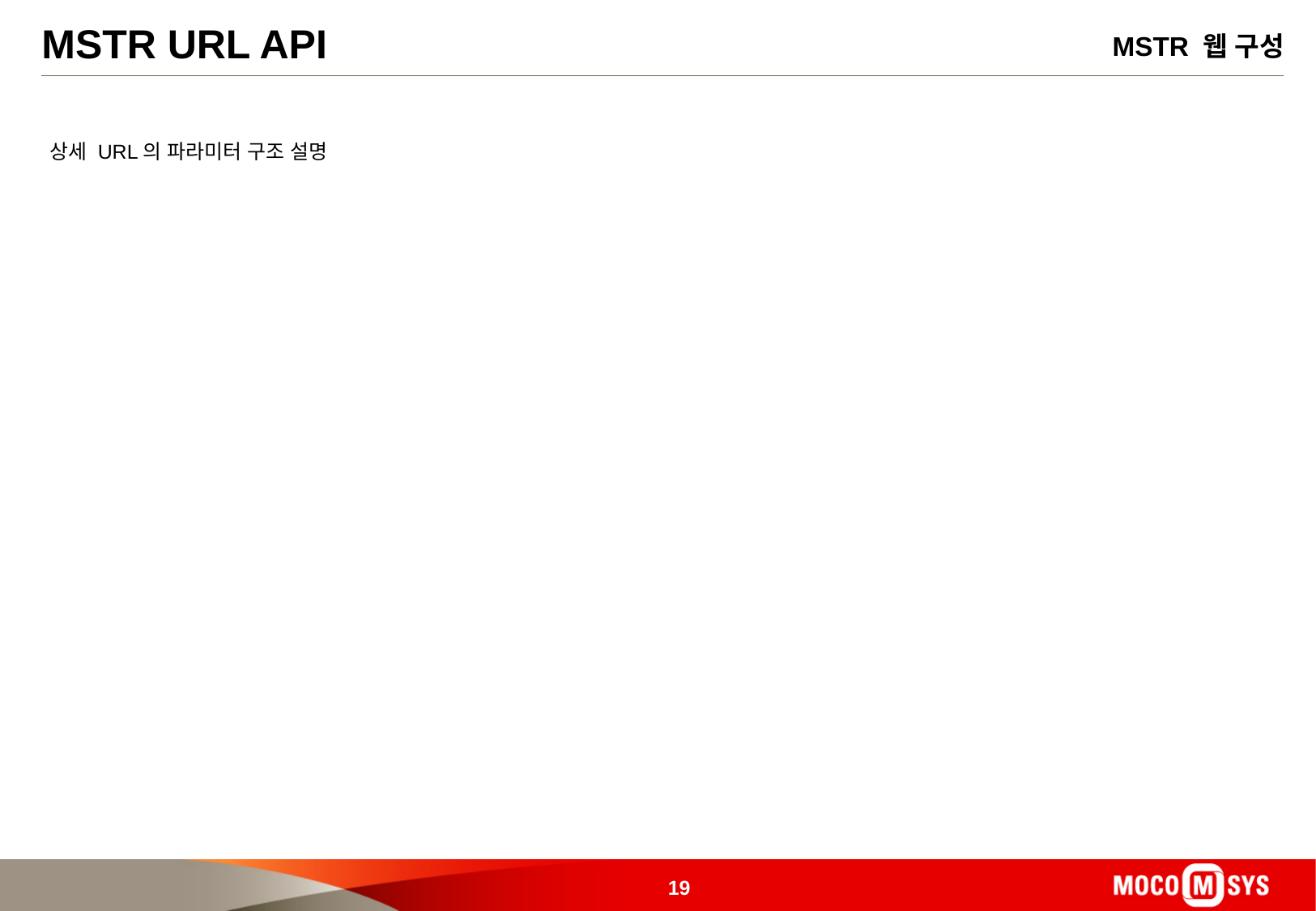

# MSTR URL API
MSTR 웹 구성
상세 URL의 파라미터 구조 설명